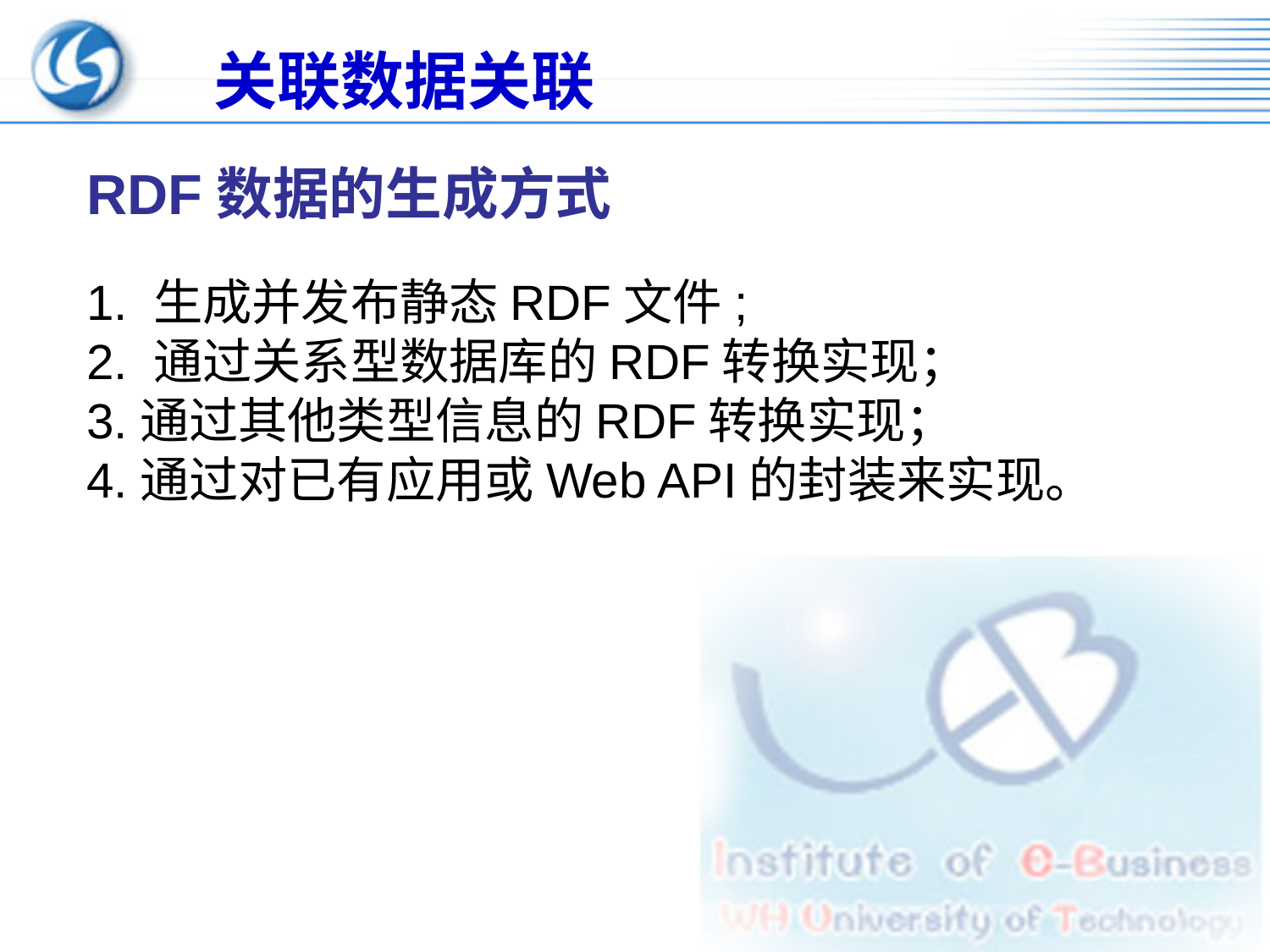

# 关联数据关联
RDF数据的生成方式
1. 生成并发布静态RDF文件;
2. 通过关系型数据库的RDF转换实现；
3.通过其他类型信息的RDF转换实现；
4.通过对已有应用或Web API的封装来实现。